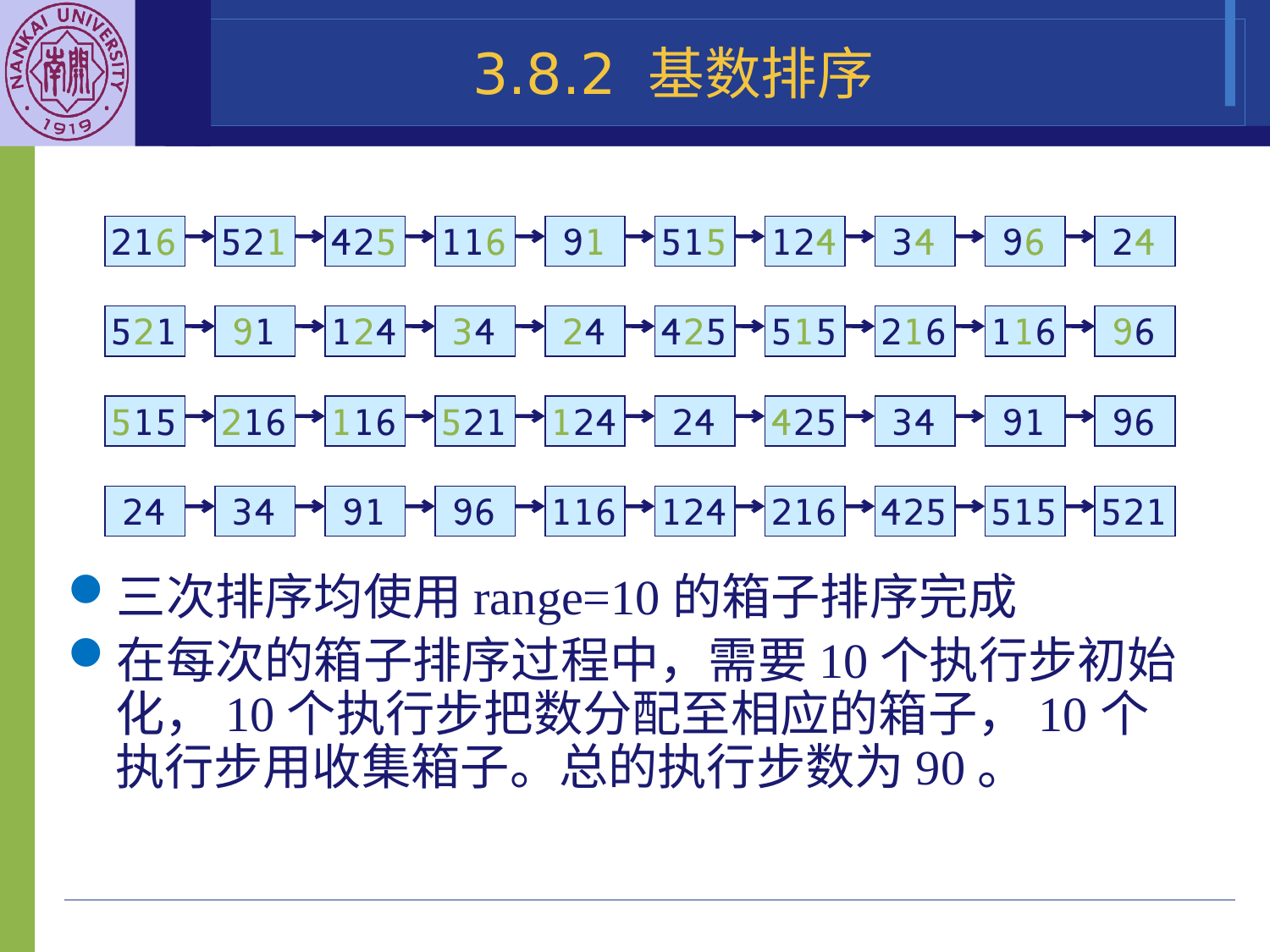

# 3.8.2 基数排序
216
521
425
116
91
515
124
34
96
24

521
91
124
34
24
425
515
216
116
96

515
216
116
521
124
24
425
34
91
96

24
34
91
96
116
124
216
425
515
521

三次排序均使用range=10的箱子排序完成
在每次的箱子排序过程中，需要10个执行步初始化，10个执行步把数分配至相应的箱子，10个执行步用收集箱子。总的执行步数为90。
64